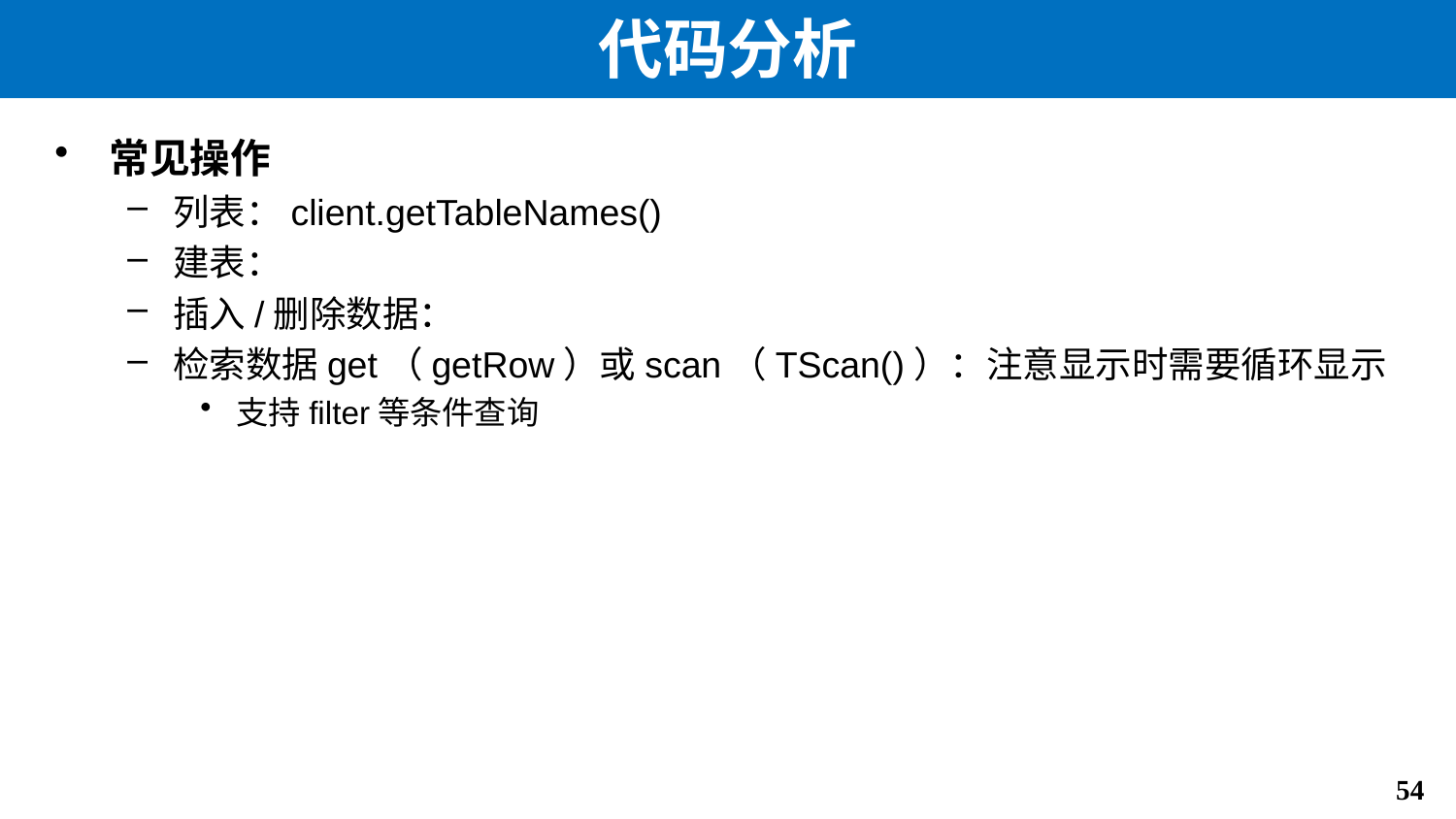

# 代码分析
常见操作
列表：client.getTableNames()
建表：
插入/删除数据：
检索数据get（getRow）或scan（TScan()）：注意显示时需要循环显示
支持filter等条件查询